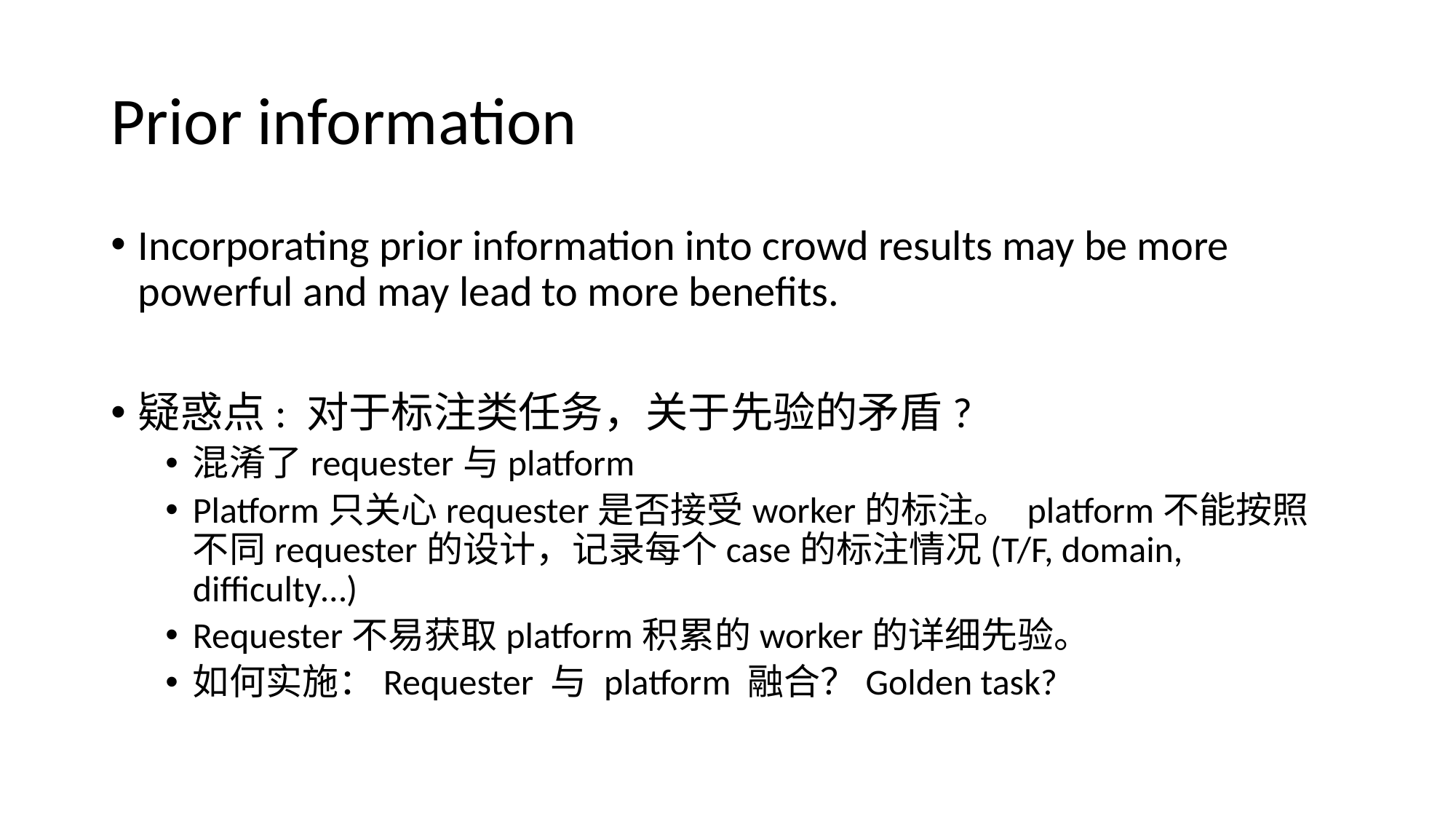

# Prior information
Incorporating prior information into crowd results may be more powerful and may lead to more benefits.

疑惑点: 对于标注类任务，关于先验的矛盾?
混淆了requester与platform
Platform只关心requester是否接受worker的标注。 platform不能按照不同requester的设计，记录每个case的标注情况(T/F, domain, difficulty…)
Requester不易获取platform积累的worker的详细先验。
如何实施：Requester 与 platform 融合？Golden task?